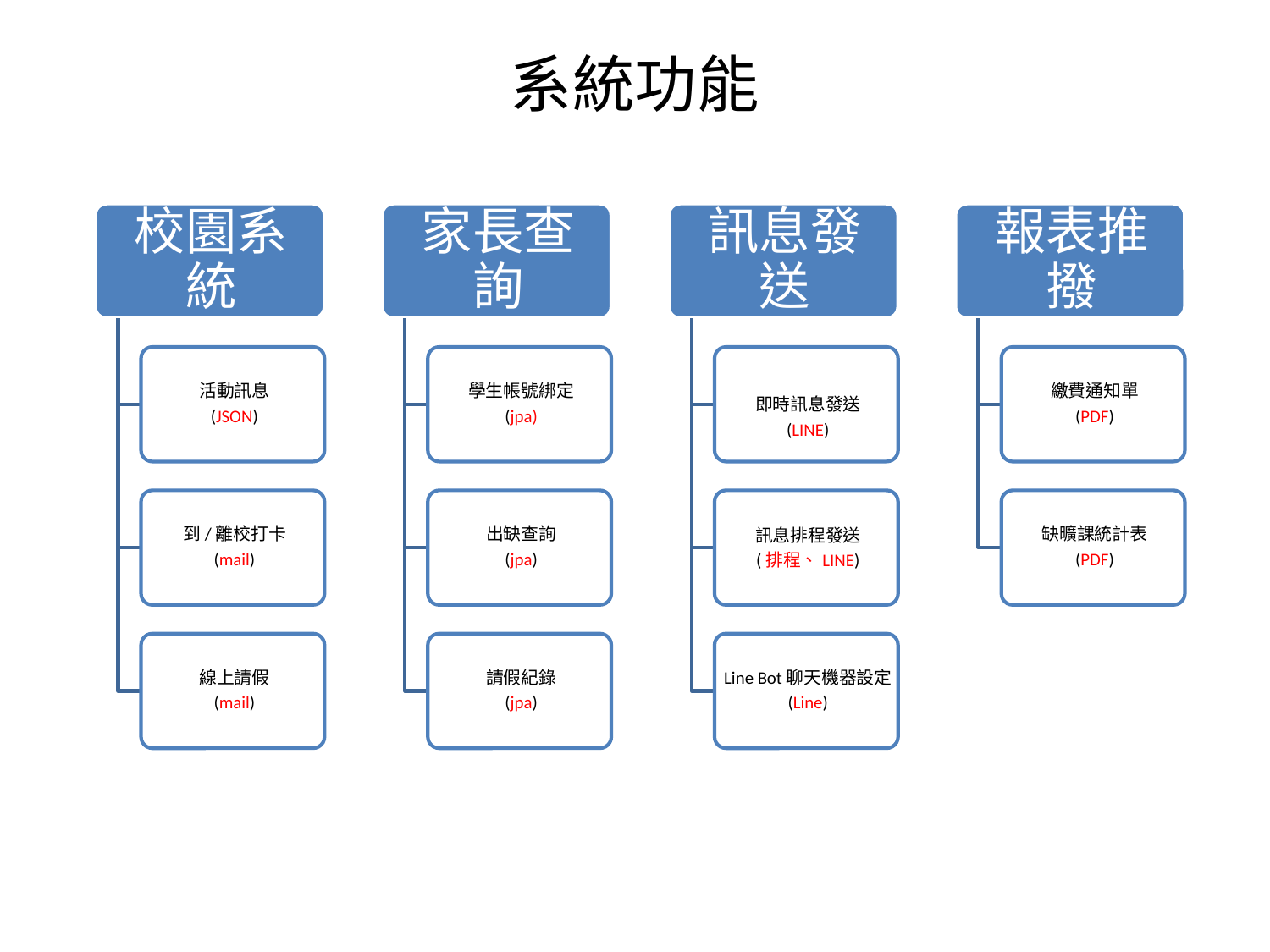

# 系統功能
校園系統
活動訊息
(JSON)
到/離校打卡
(mail)
線上請假
(mail)
家長查詢
學生帳號綁定
(jpa)
出缺查詢
(jpa)
請假紀錄
(jpa)
訊息發送

即時訊息發送
(LINE)

訊息排程發送
(排程、LINE)

Line Bot聊天機器設定
(Line)
報表推撥
繳費通知單
(PDF)
缺曠課統計表
(PDF)